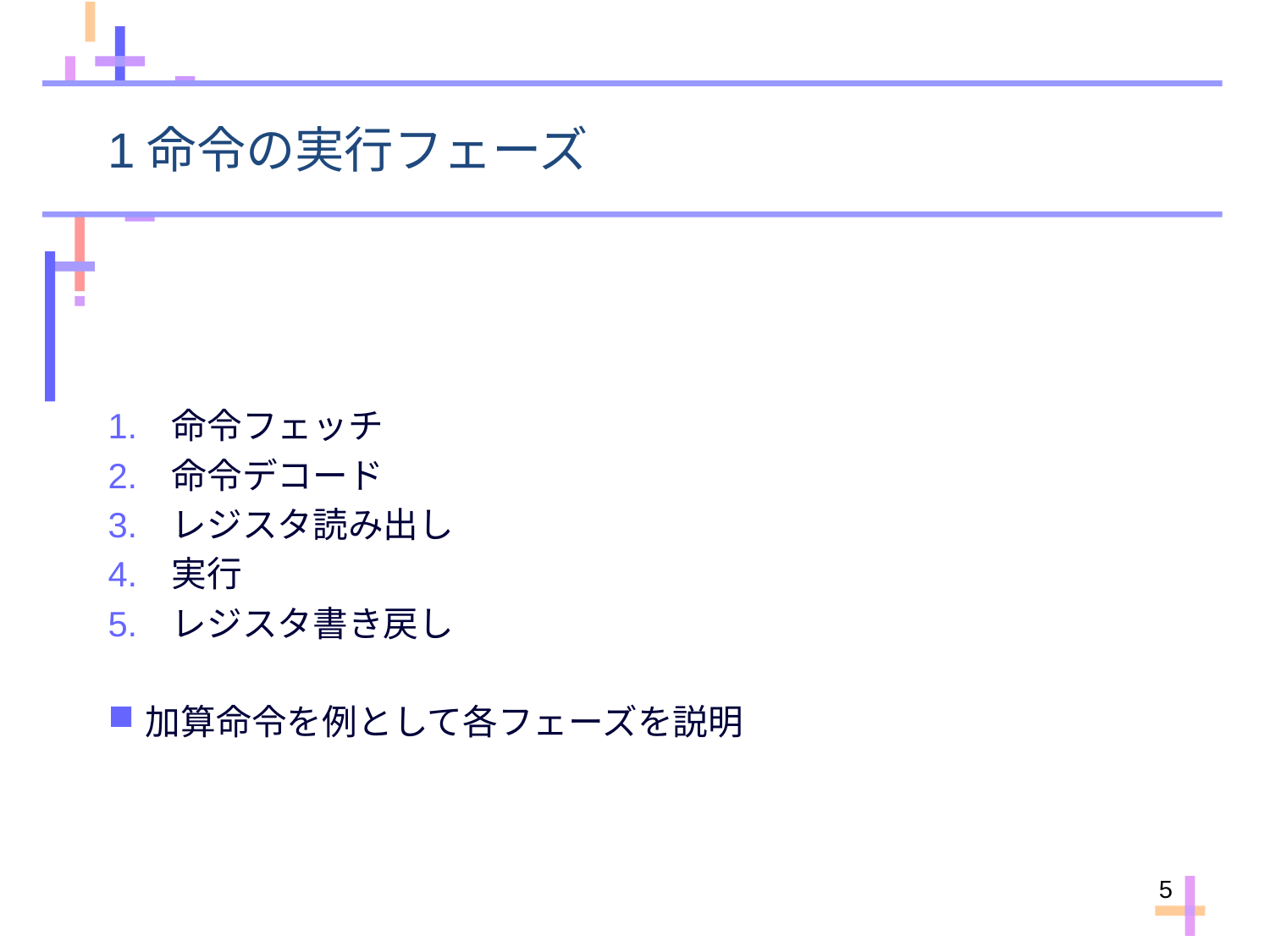

# 1命令の実行フェーズ
命令フェッチ
命令デコード
レジスタ読み出し
実行
レジスタ書き戻し

加算命令を例として各フェーズを説明
5